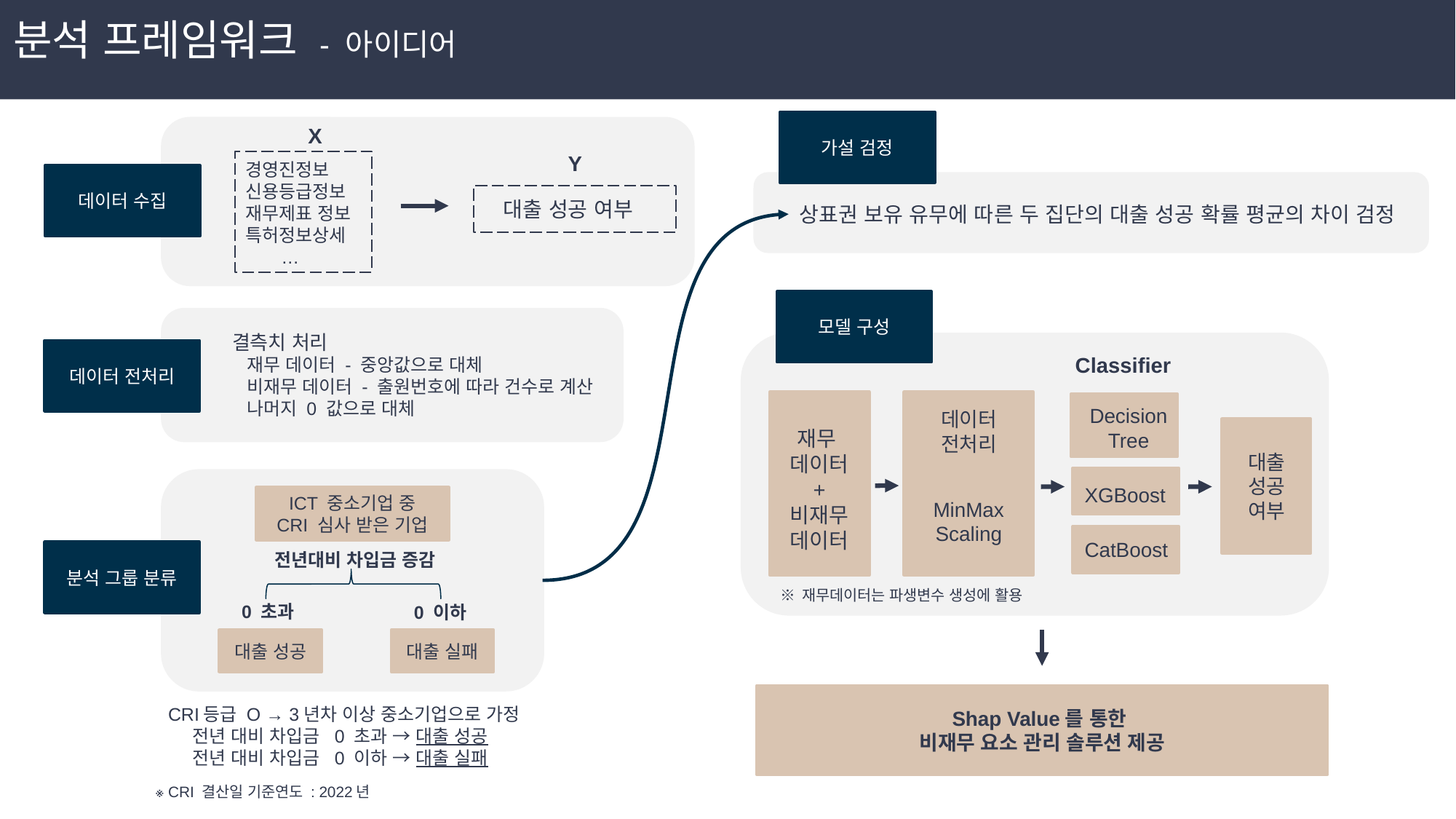

# 분석 프레임워크 - 아이디어
X
가설 검정

Y
경영진정보
신용등급정보
재무제표 정보
특허정보상세
       …
데이터 수집

대출 성공 여부
상표권 보유 유무에 따른 두 집단의 대출 성공 확률 평균의 차이 검정
모델 구성

결측치 처리
  재무 데이터 - 중앙값으로 대체
  비재무 데이터 - 출원번호에 따라 건수로 계산
  나머지 0 값으로 대체

데이터 전처리
Classifier

데이터
전처리

MinMax
Scaling

Decision
Tree
대출 성공 여부
재무
데이터
+
비재무
데이터

XGBoost

CatBoost

ICT 중소기업 중
CRI 심사 받은 기업

분석 그룹 분류
전년대비 차입금 증감
※ 재무데이터는 파생변수 생성에 활용
0 초과
0 이하
대출 성공
대출 실패
Shap Value를 통한
비재무 요소 관리 솔루션 제공
CRI등급 O → 3년차 이상 중소기업으로 가정
    전년 대비 차입금  0 초과 → 대출 성공
    전년 대비 차입금  0 이하 → 대출 실패
※ CRI 결산일 기준연도 : 2022년